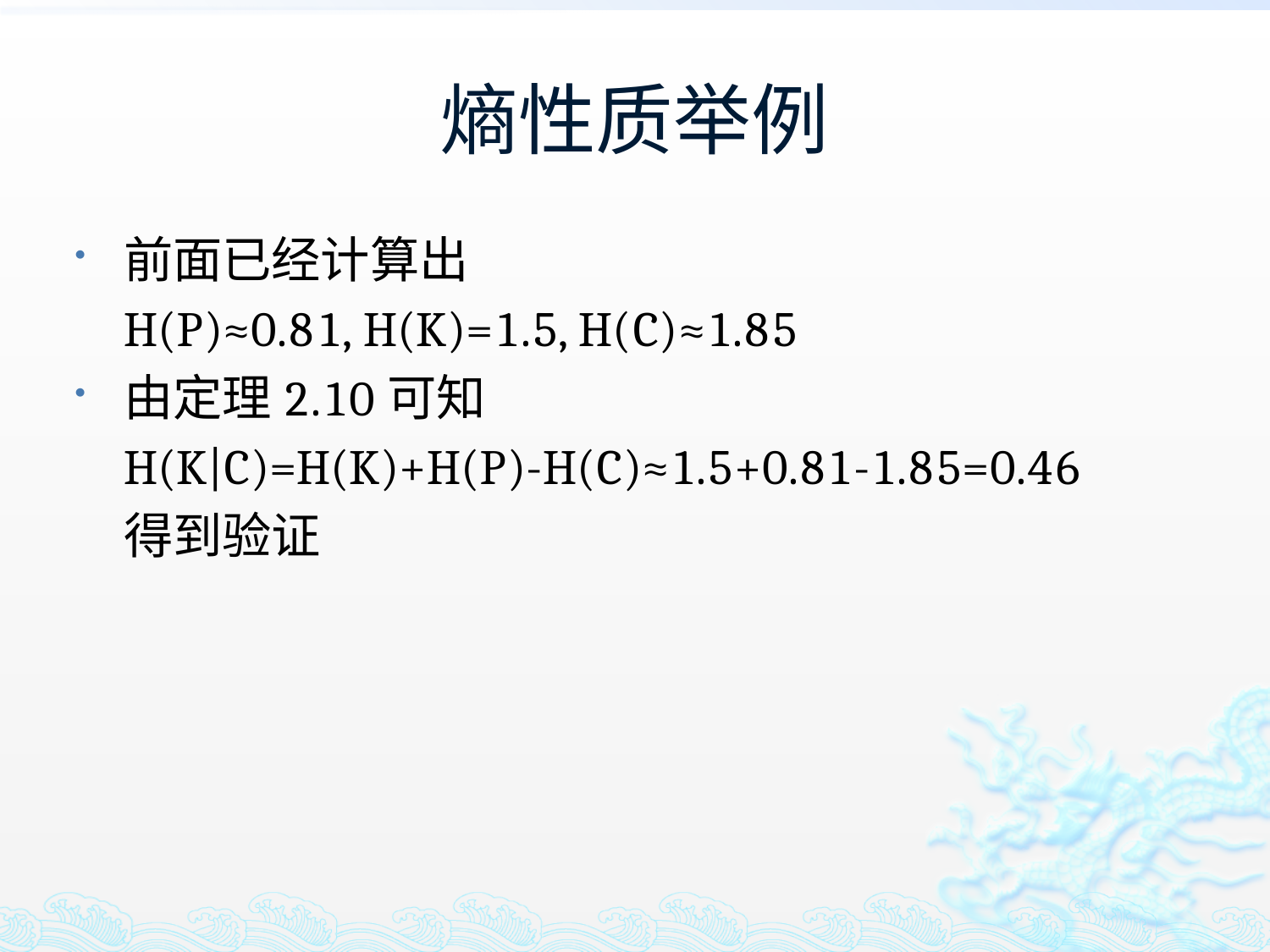

# 熵性质举例
前面已经计算出
	H(P)≈0.81, H(K)=1.5, H(C)≈1.85
由定理2.10可知
	H(K|C)=H(K)+H(P)-H(C)≈1.5+0.81-1.85=0.46
	得到验证